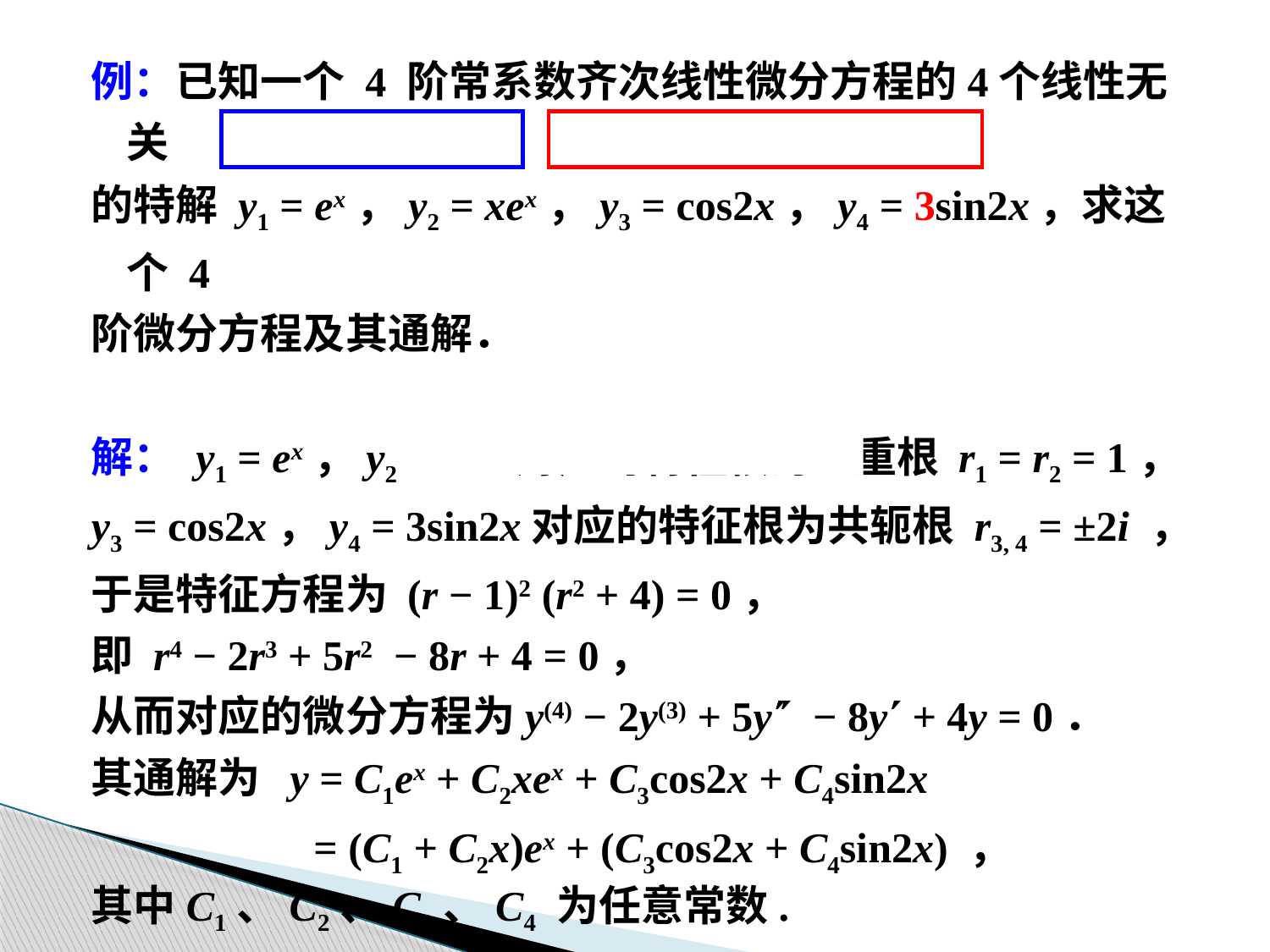

例：已知一个 4 阶常系数齐次线性微分方程的4个线性无关
的特解 y1 = ex，y2 = xex，y3 = cos2x，y4 = 3sin2x，求这个 4
阶微分方程及其通解．

解： y1 = ex，y2 = xex 对应的特征根为二重根 r1 = r2 = 1，
y3 = cos2x，y4 = 3sin2x对应的特征根为共轭根 r3, 4 = ±2i ，
于是特征方程为 (r − 1)2 (r2 + 4) = 0，
即 r4 − 2r3 + 5r2  − 8r + 4 = 0，
从而对应的微分方程为y(4) − 2y(3) + 5y″  − 8y′ + 4y = 0．
其通解为  y = C1ex + C2xex + C3cos2x + C4sin2x
                     = (C1 + C2x)ex + (C3cos2x + C4sin2x) ，
其中C1、C2、C3、C4 为任意常数.